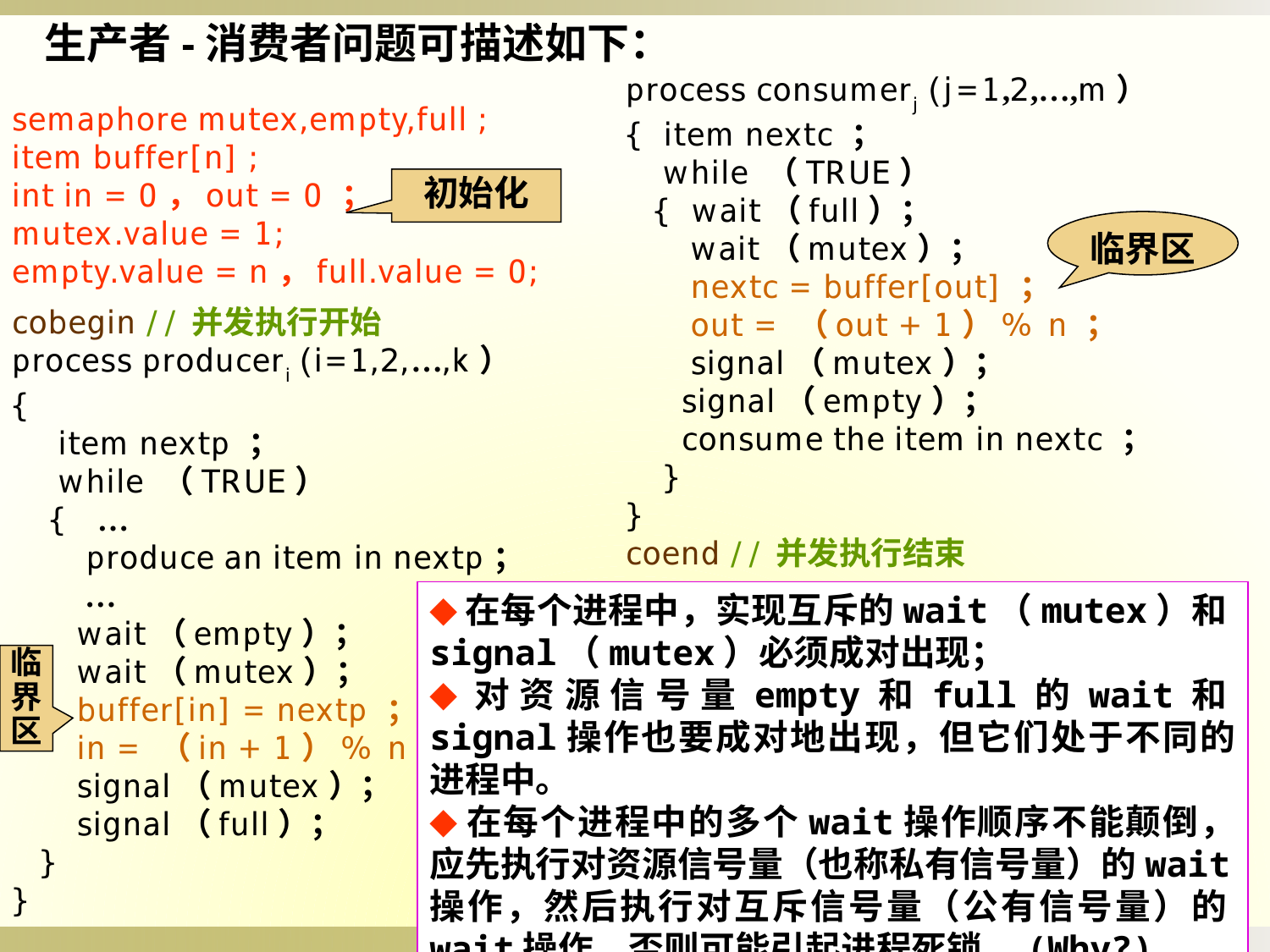

生产者-消费者问题可描述如下：
process consumerj (j=1,2,…,m）
{  item nextc ；
    while （TRUE）
   {  wait（full）；
       wait（mutex）；
       nextc = buffer[out] ；
       out = （out + 1）% n ；
       signal（mutex）；
      signal（empty）；
      consume the item in nextc ；
    }
}
coend //并发执行结束
semaphore mutex,empty,full ;
item buffer[n] ;
int in = 0，out = 0 ；
mutex.value = 1;
empty.value = n，full.value = 0;
初始化
临界区
cobegin //并发执行开始
process produceri (i=1,2,…,k）
{
     item nextp ；
     while （TRUE）
    {   …
        produce an item in nextp；
         …
       wait（empty）；
       wait（mutex）；
       buffer[in] = nextp ；
       in = （in + 1）% n ；
       signal（mutex）；
       signal（full）；
   }
}
◆在每个进程中，实现互斥的wait（mutex）和signal（mutex）必须成对出现；
◆对资源信号量empty和full的wait和signal操作也要成对地出现，但它们处于不同的进程中。
◆在每个进程中的多个wait操作顺序不能颠倒，应先执行对资源信号量（也称私有信号量）的wait操作，然后执行对互斥信号量（公有信号量）的wait操作，否则可能引起进程死锁。(Why?)
临界区
61